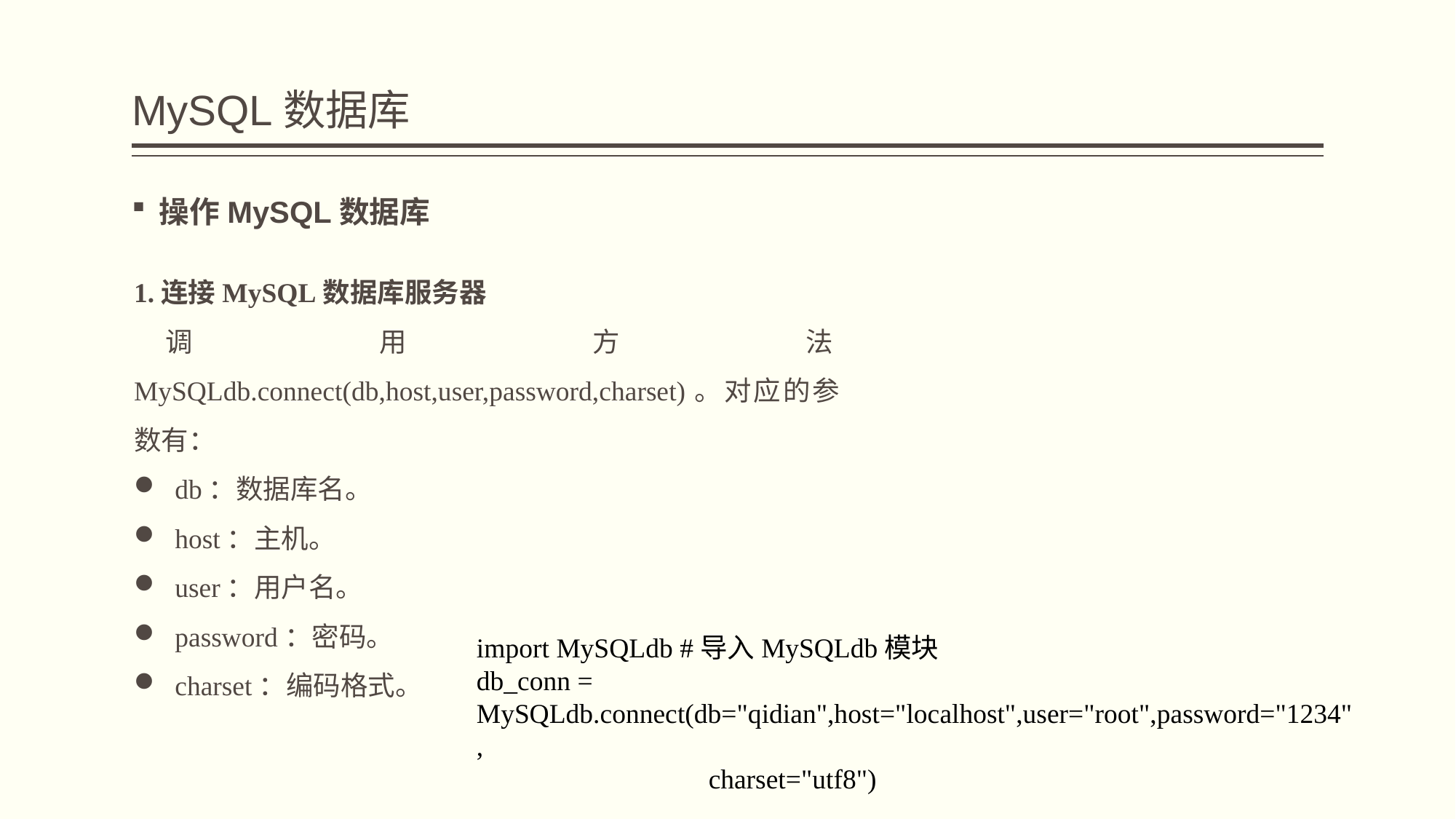

# MySQL数据库
操作MySQL数据库
1.连接MySQL数据库服务器
调用方法MySQLdb.connect(db,host,user,password,charset)。对应的参数有：
db：数据库名。
host：主机。
user：用户名。
password：密码。
charset：编码格式。
import MySQLdb #导入MySQLdb模块
db_conn = MySQLdb.connect(db="qidian",host="localhost",user="root",password="1234",
			charset="utf8")